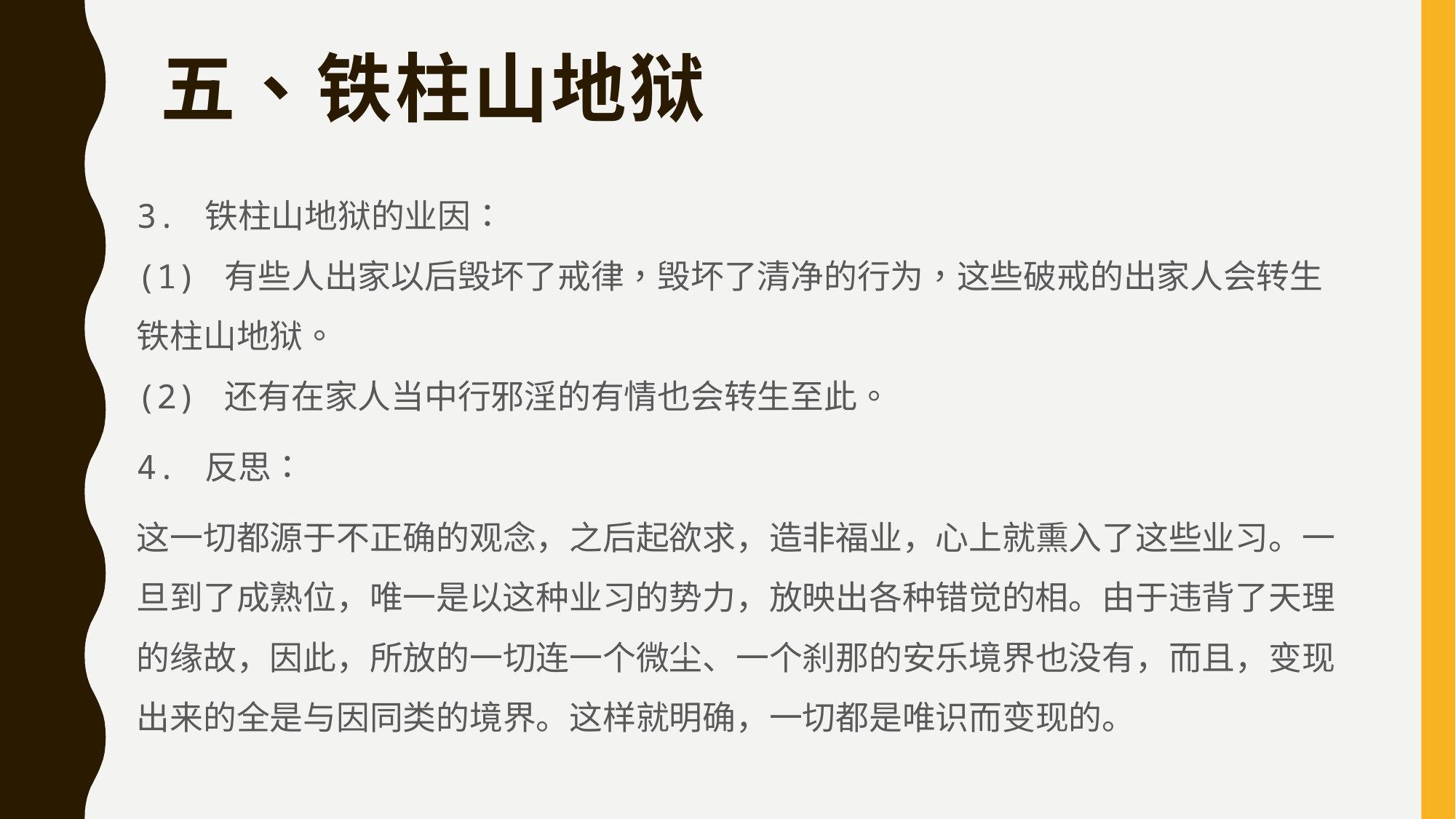

# 五、铁柱山地狱
3. 铁柱山地狱的业因：
(1) 有些人出家以后毁坏了戒律，毁坏了清净的行为，这些破戒的出家人会转生铁柱山地狱。
(2) 还有在家人当中行邪淫的有情也会转生至此。
4. 反思：
这一切都源于不正确的观念，之后起欲求，造非福业，心上就熏入了这些业习。一旦到了成熟位，唯一是以这种业习的势力，放映出各种错觉的相。由于违背了天理的缘故，因此，所放的一切连一个微尘、一个刹那的安乐境界也没有，而且，变现出来的全是与因同类的境界。这样就明确，一切都是唯识而变现的。